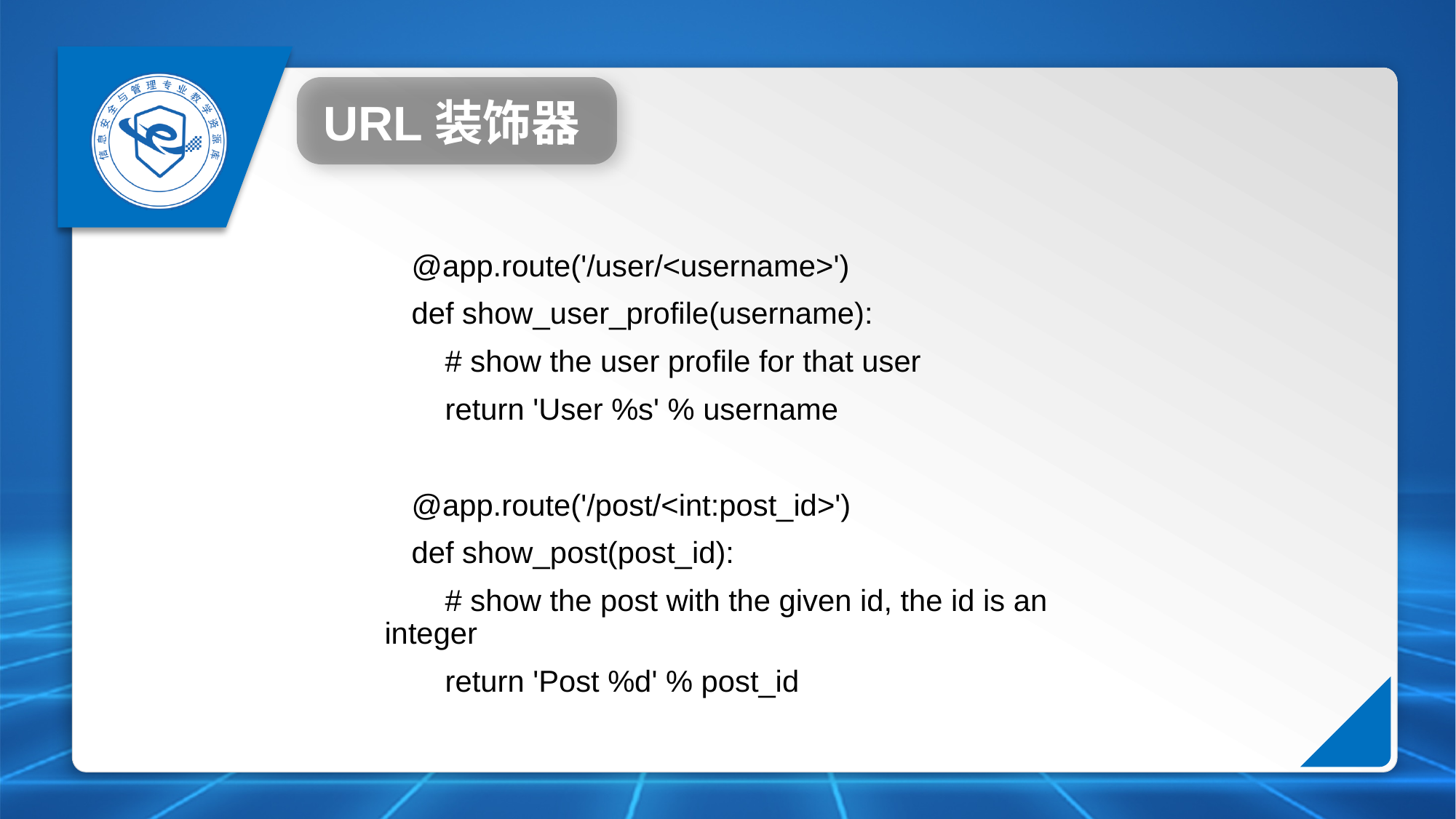

URL装饰器
@app.route('/user/<username>')
def show_user_profile(username):
    # show the user profile for that user
    return 'User %s' % username

@app.route('/post/<int:post_id>')
def show_post(post_id):
    # show the post with the given id, the id is an integer
    return 'Post %d' % post_id